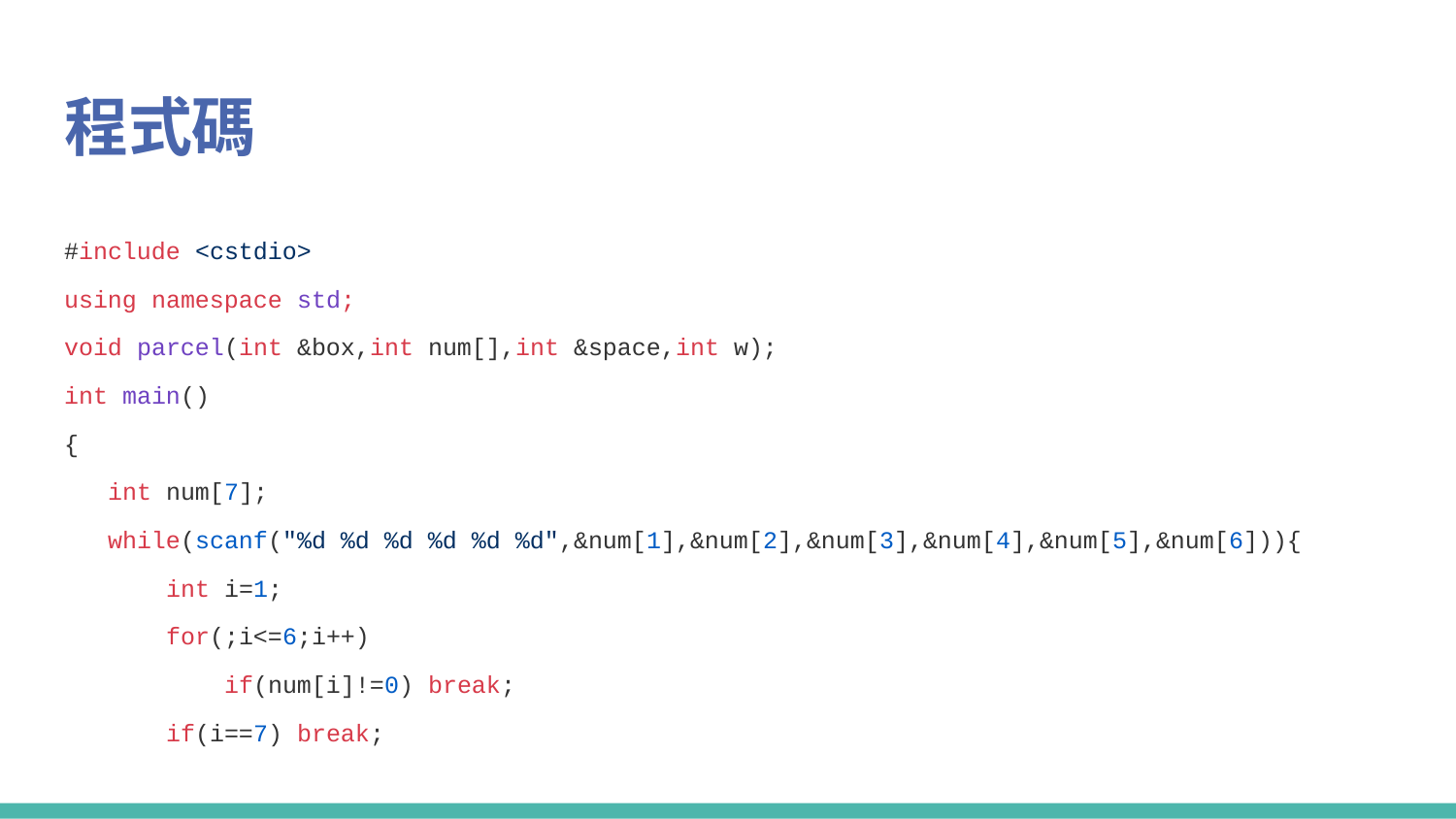

# 程式碼
#include <cstdio>
using namespace std;
void parcel(int &box,int num[],int &space,int w);
int main()
{
   int num[7];
   while(scanf("%d %d %d %d %d %d",&num[1],&num[2],&num[3],&num[4],&num[5],&num[6])){
       int i=1;
       for(;i<=6;i++)
           if(num[i]!=0) break;
       if(i==7) break;